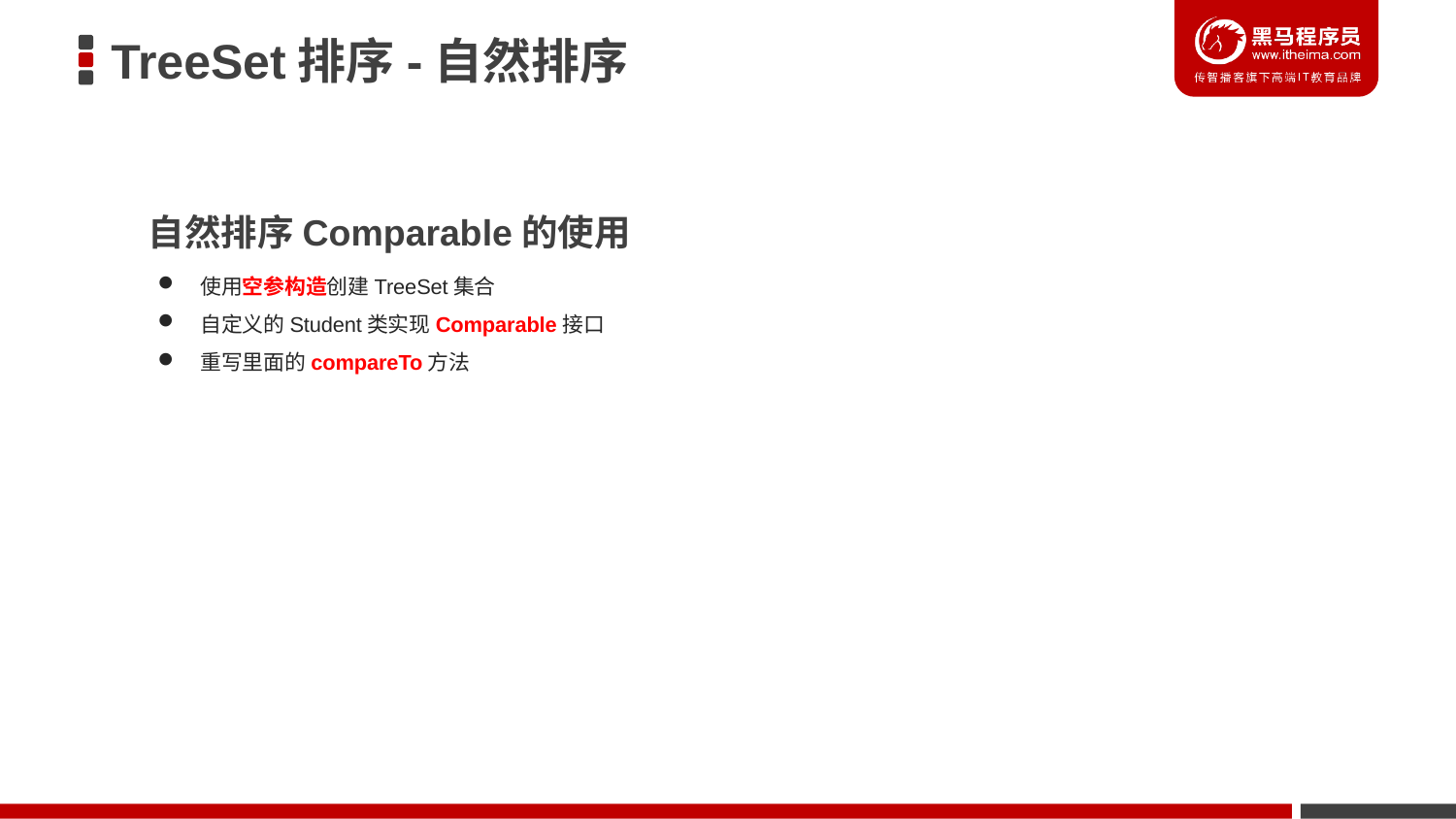

TreeSet排序-自然排序
自然排序Comparable的使用
使用空参构造创建TreeSet集合
自定义的Student类实现Comparable接口
重写里面的compareTo​方法